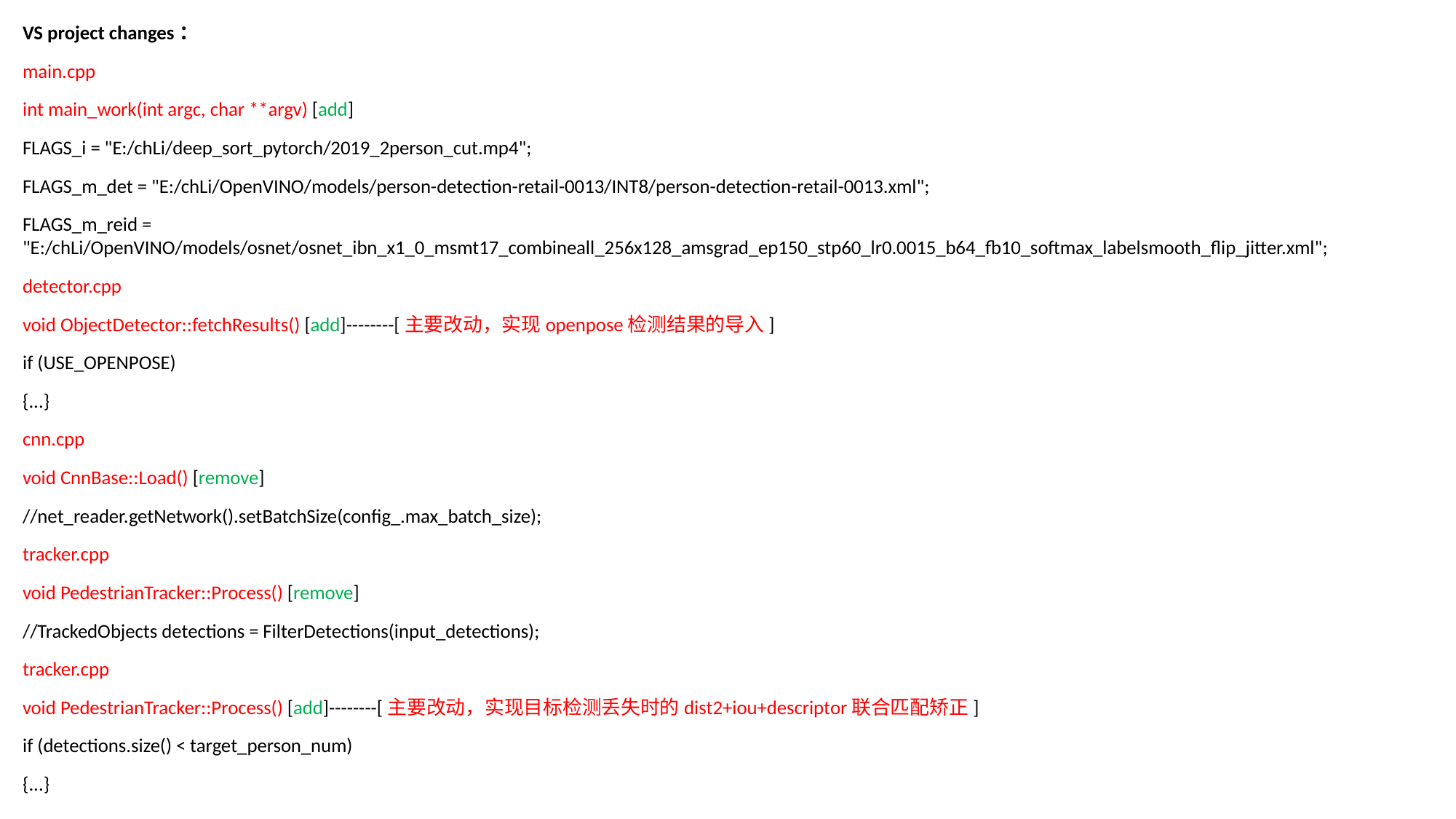

VS project changes：
main.cpp
int main_work(int argc, char **argv) [add]
FLAGS_i = "E:/chLi/deep_sort_pytorch/2019_2person_cut.mp4";
FLAGS_m_det = "E:/chLi/OpenVINO/models/person-detection-retail-0013/INT8/person-detection-retail-0013.xml";
FLAGS_m_reid = "E:/chLi/OpenVINO/models/osnet/osnet_ibn_x1_0_msmt17_combineall_256x128_amsgrad_ep150_stp60_lr0.0015_b64_fb10_softmax_labelsmooth_flip_jitter.xml";
detector.cpp
void ObjectDetector::fetchResults() [add]--------[主要改动，实现openpose检测结果的导入]
if (USE_OPENPOSE)
{...}
cnn.cpp
void CnnBase::Load() [remove]
//net_reader.getNetwork().setBatchSize(config_.max_batch_size);
tracker.cpp
void PedestrianTracker::Process() [remove]
//TrackedObjects detections = FilterDetections(input_detections);
tracker.cpp
void PedestrianTracker::Process() [add]--------[主要改动，实现目标检测丢失时的dist2+iou+descriptor联合匹配矫正]
if (detections.size() < target_person_num)
{...}